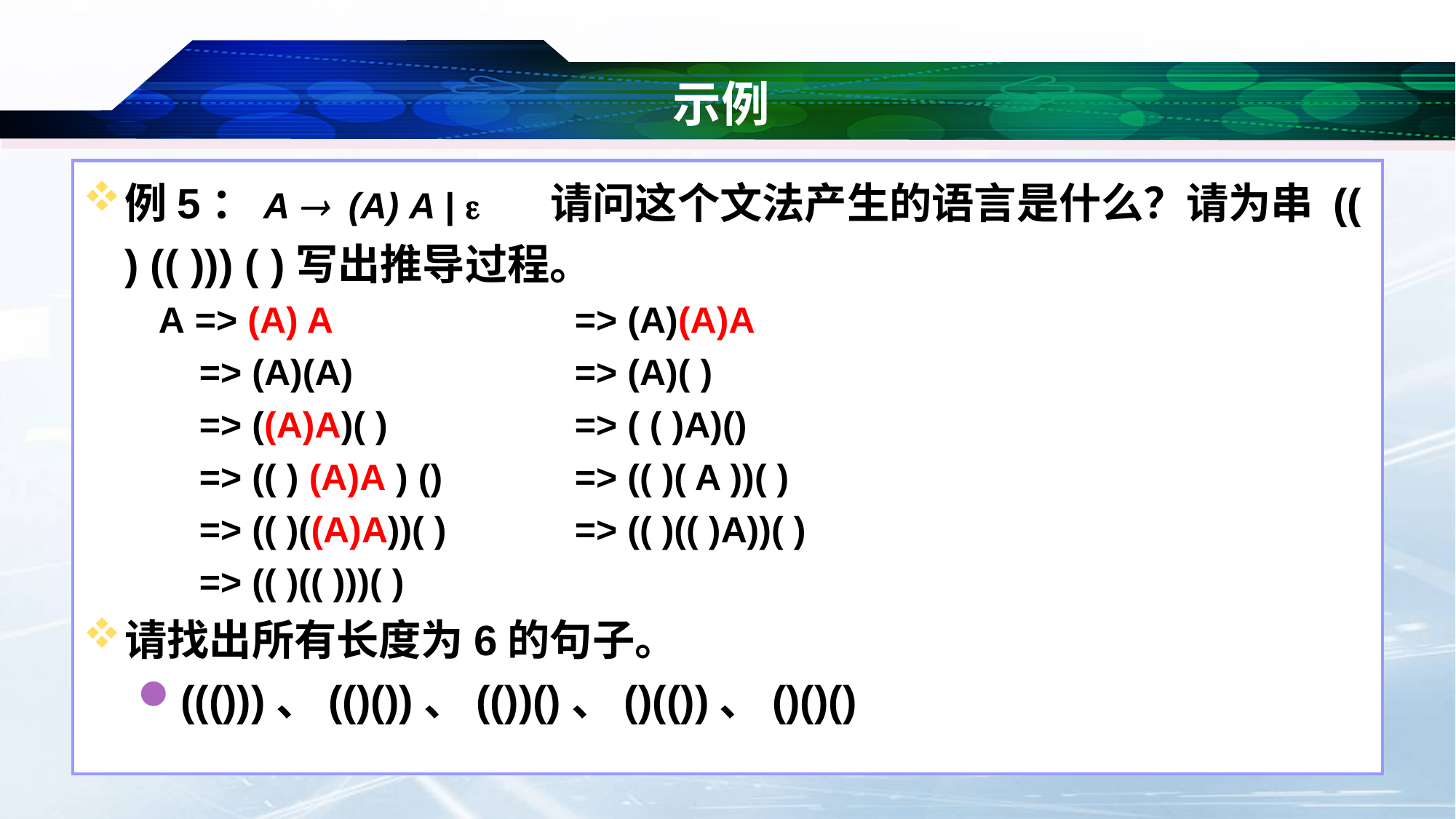

# 示例
例5：A →  (A) A | ε      请问这个文法产生的语言是什么？请为串 (( ) (( ))) ( )写出推导过程。
  A => (A) A                	=> (A)(A)A
      => (A)(A)              	=> (A)( )
      => ((A)A)( )         	=> ( ( )A)()
      => (( ) (A)A ) ()    	=> (( )( A ))( )
      => (( )((A)A))( )  	=> (( )(( )A))( )
      => (( )(( )))( )
请找出所有长度为6的句子。
((()))、(()())、(())()、()(())、()()()